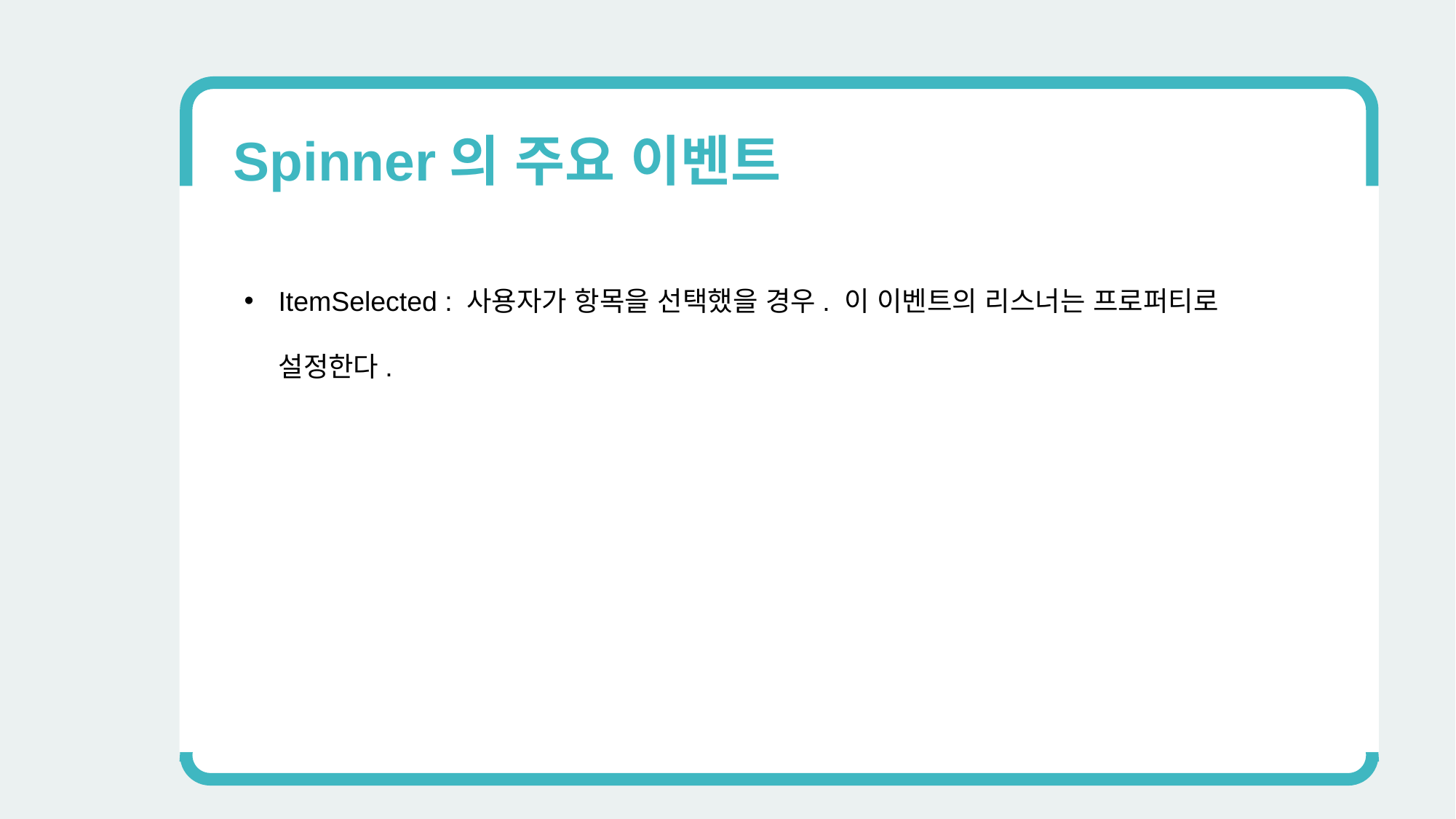

Spinner의 주요 이벤트

ItemSelected : 사용자가 항목을 선택했을 경우. 이 이벤트의 리스너는 프로퍼티로 설정한다.